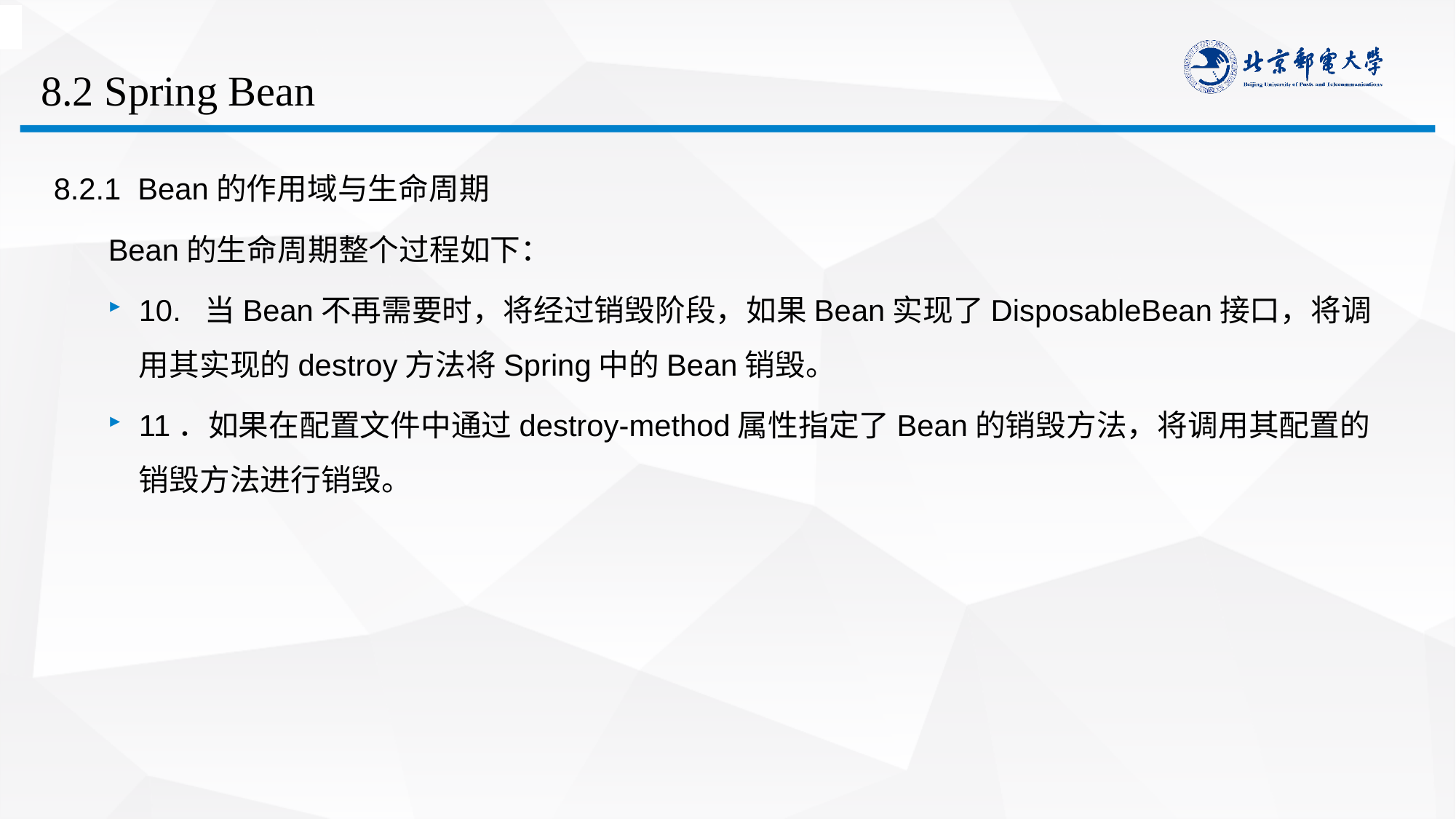

# 8.2 Spring Bean
8.2.1  Bean的作用域与生命周期
Bean的生命周期整个过程如下：
10.  当Bean不再需要时，将经过销毁阶段，如果Bean实现了DisposableBean接口，将调用其实现的destroy方法将Spring中的Bean销毁。
11．如果在配置文件中通过destroy-method属性指定了Bean的销毁方法，将调用其配置的销毁方法进行销毁。